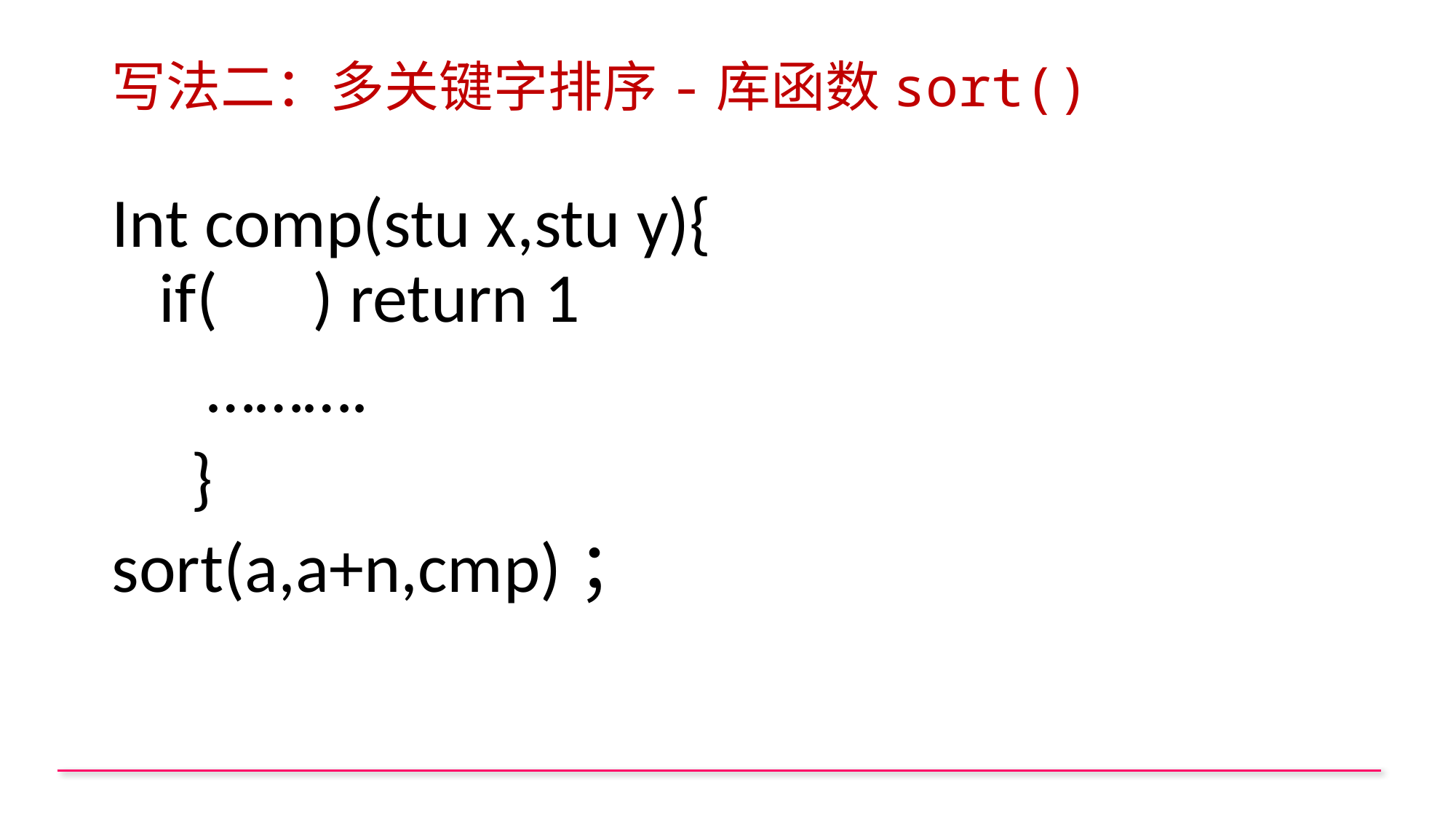

# 写法二：多关键字排序-库函数sort()
Int comp(stu x,stu y){
   if(      ) return 1
      ……….
     }
sort(a,a+n,cmp)；